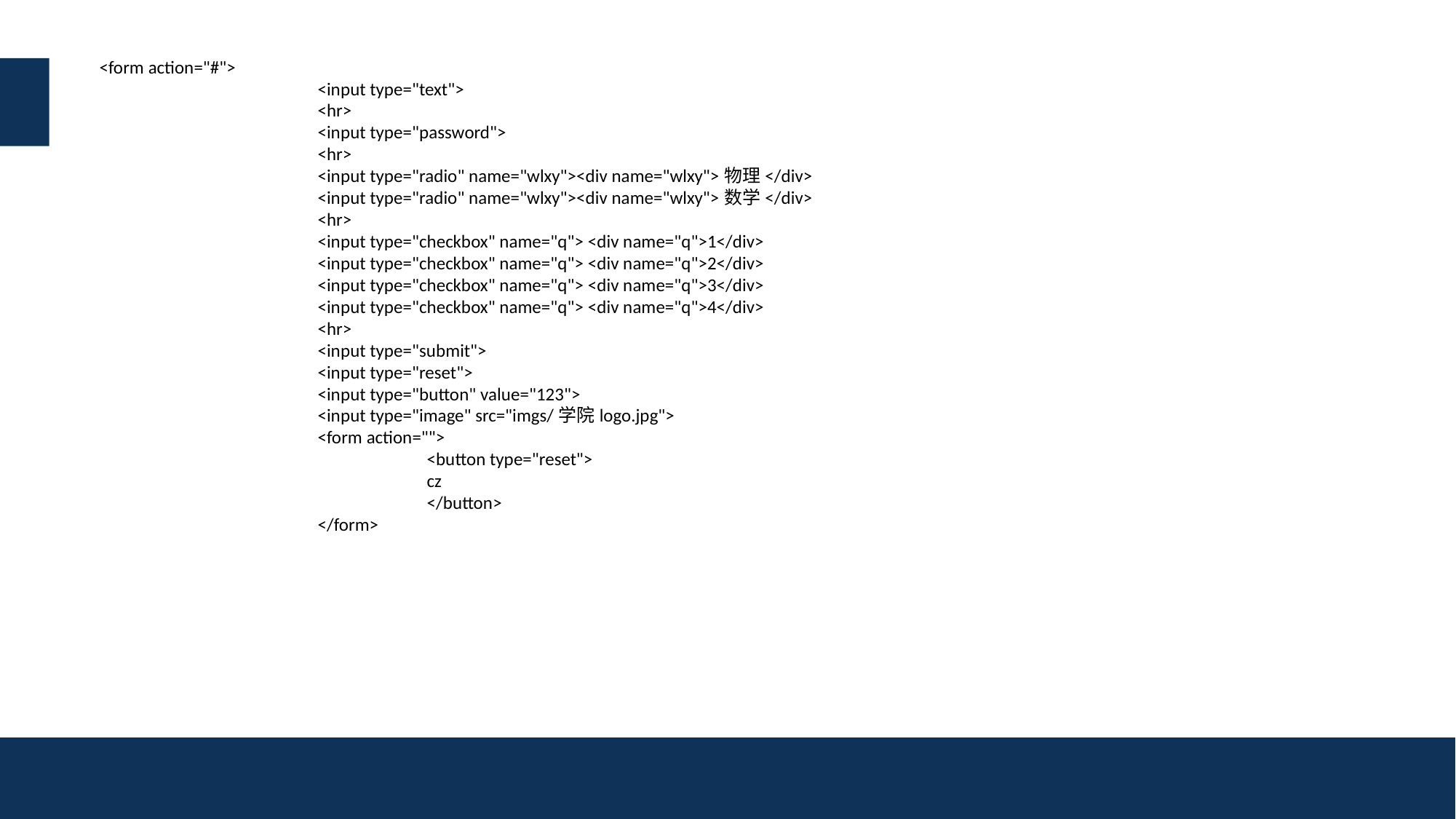

<form action="#">
		<input type="text">
		<hr>
		<input type="password">
		<hr>
		<input type="radio" name="wlxy"><div name="wlxy">物理</div>
		<input type="radio" name="wlxy"><div name="wlxy">数学</div>
		<hr>
		<input type="checkbox" name="q"> <div name="q">1</div>
		<input type="checkbox" name="q"> <div name="q">2</div>
		<input type="checkbox" name="q"> <div name="q">3</div>
		<input type="checkbox" name="q"> <div name="q">4</div>
		<hr>
		<input type="submit">
		<input type="reset">
		<input type="button" value="123">
		<input type="image" src="imgs/学院logo.jpg">
		<form action="">
			<button type="reset">
			cz
			</button>
		</form>